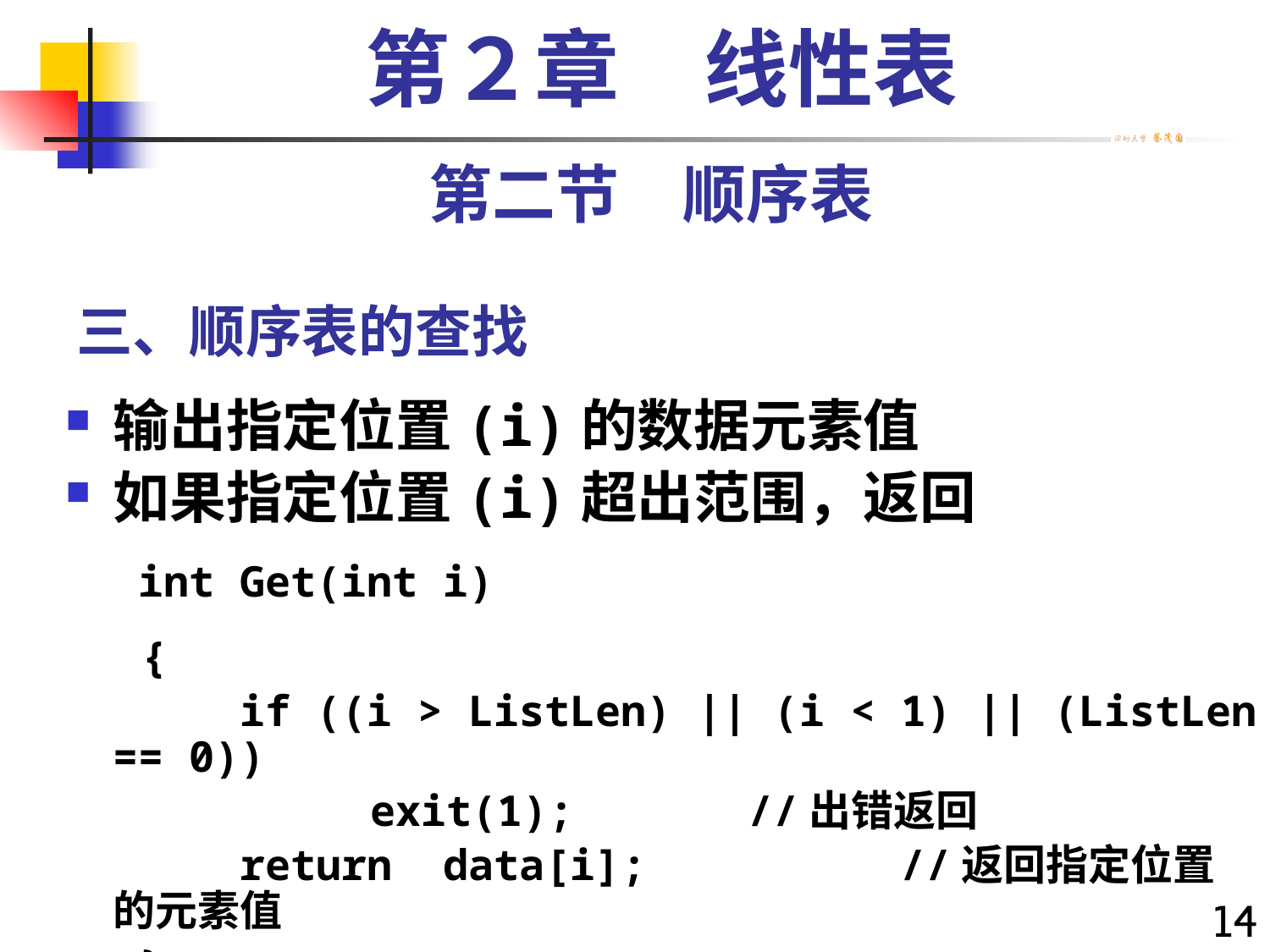

第２章　线性表
第二节　顺序表
# 三、顺序表的查找
输出指定位置(i)的数据元素值
如果指定位置(i)超出范围，返回
	 int Get(int i)
   {
		if ((i > ListLen) || (i < 1) || (ListLen == 0))
            exit(1); 		//出错返回
		return  data[i];	      //返回指定位置的元素值
	 }
14